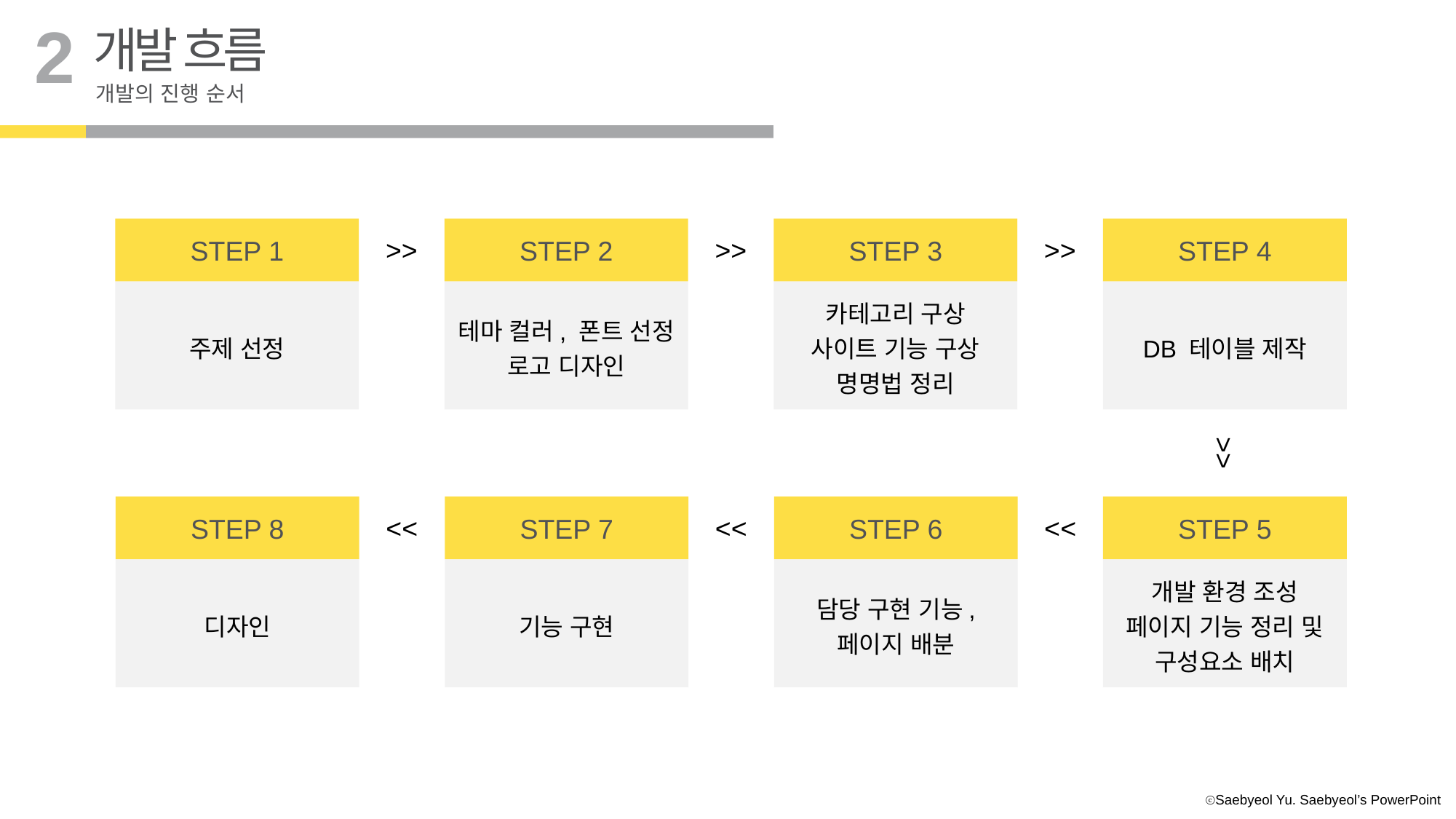

2
개발 흐름
개발의 진행 순서

STEP 1
STEP 2
STEP 3
STEP 4
>>
>>
>>
주제 선정
테마 컬러, 폰트 선정
로고 디자인
카테고리 구상
사이트 기능 구상
명명법 정리
DB 테이블 제작
>>
STEP 8
STEP 7
STEP 6
STEP 5
<<
<<
<<
디자인
기능 구현
담당 구현 기능,
페이지 배분
개발 환경 조성
페이지 기능 정리 및
구성요소 배치